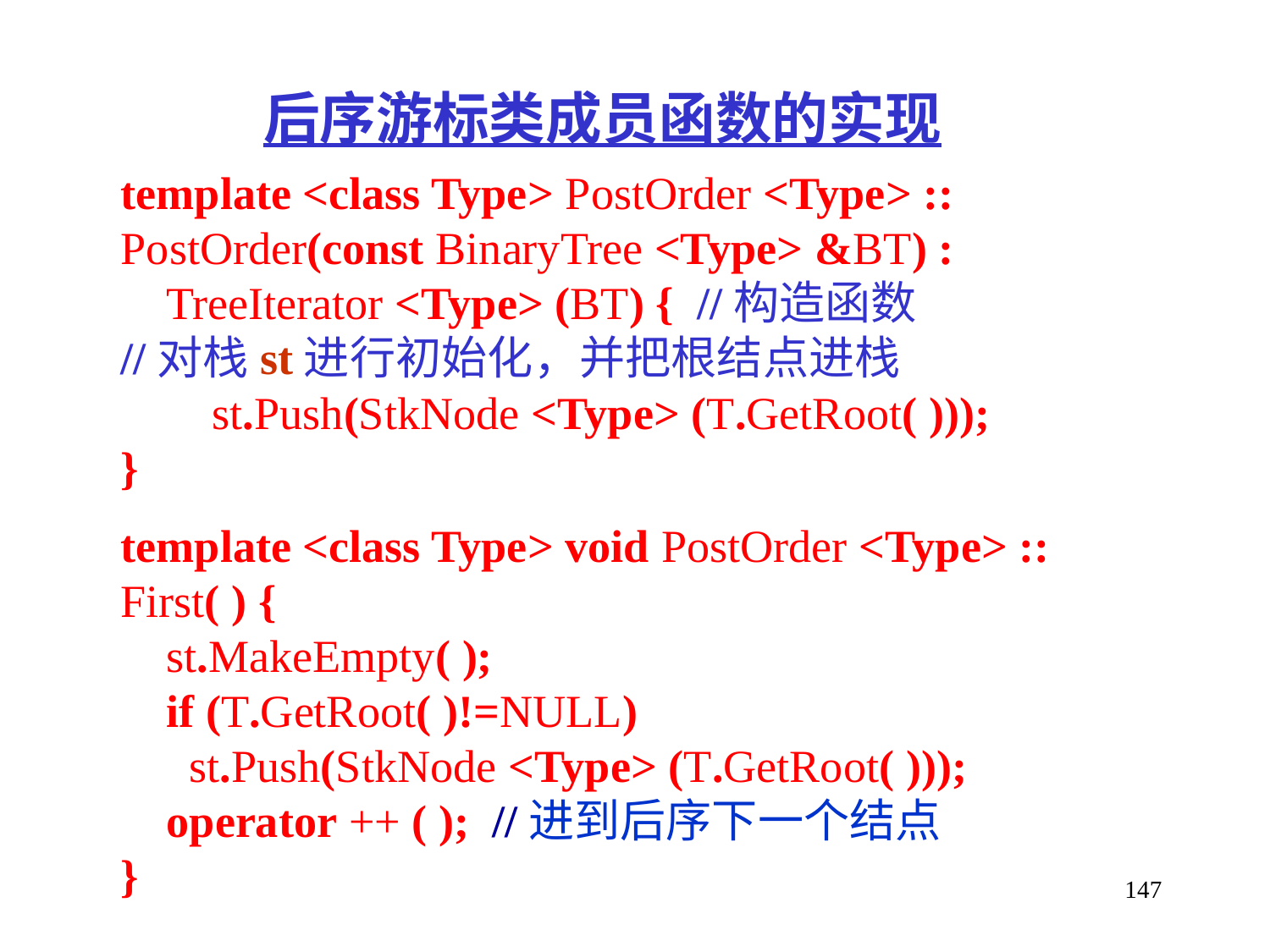

后序游标类成员函数的实现
template <class Type> PostOrder <Type> ::
PostOrder(const BinaryTree <Type> &BT) :
    TreeIterator <Type> (BT) {  //构造函数
//对栈st进行初始化，并把根结点进栈
        st.Push(StkNode <Type> (T.GetRoot( )));
}
template <class Type> void PostOrder <Type> ::
First( ) {
    st.MakeEmpty( );
    if (T.GetRoot( )!=NULL)
      st.Push(StkNode <Type> (T.GetRoot( )));
    operator ++ ( );  //进到后序下一个结点
}
147